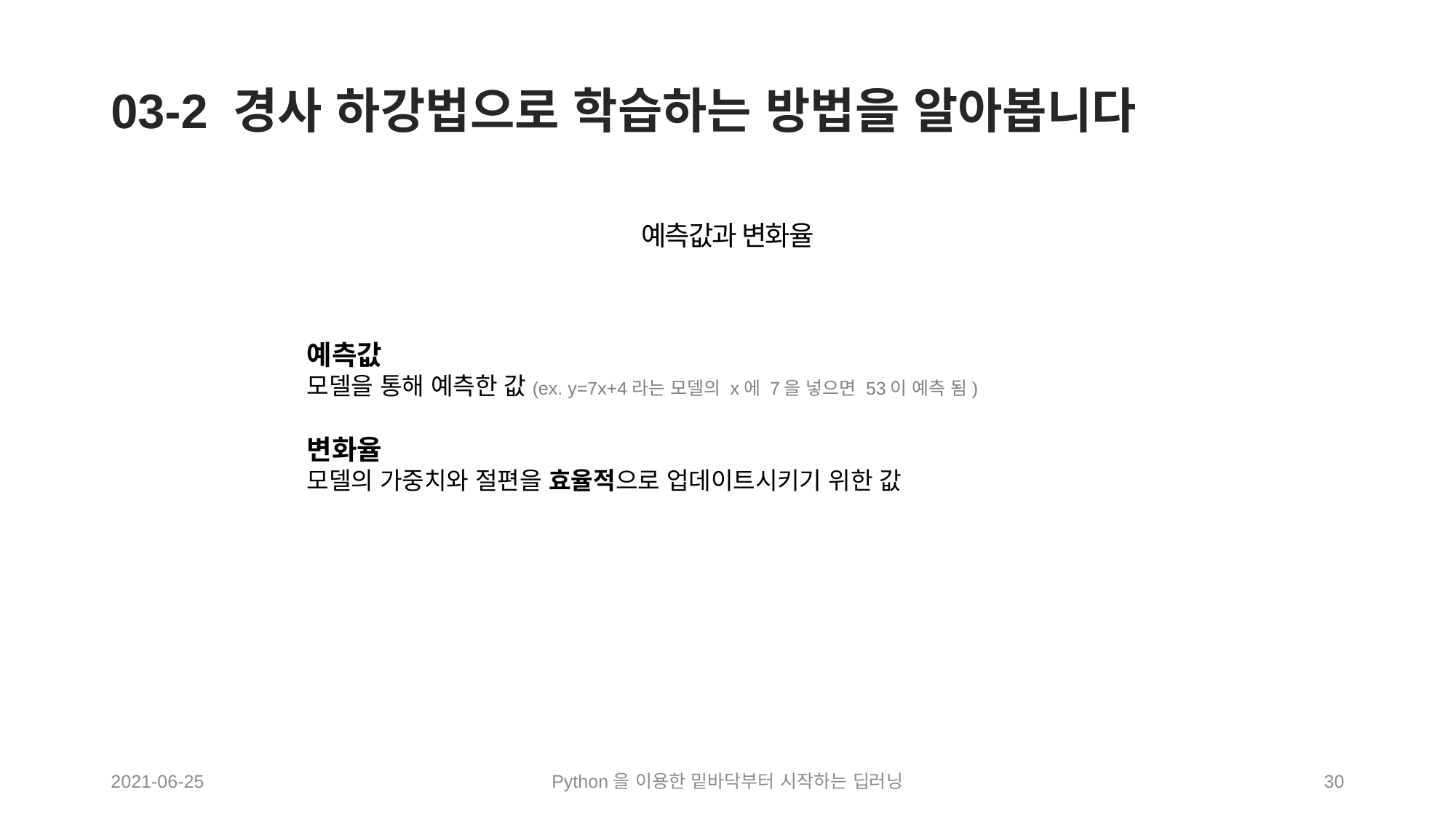

# 03-2 경사 하강법으로 학습하는 방법을 알아봅니다
예측값과 변화율
예측값
모델을 통해 예측한 값(ex. y=7x+4라는 모델의 x에 7을 넣으면 53이 예측 됨)

변화율
모델의 가중치와 절편을 효율적으로 업데이트시키기 위한 값
2021-06-25
Python을 이용한 밑바닥부터 시작하는 딥러닝
30